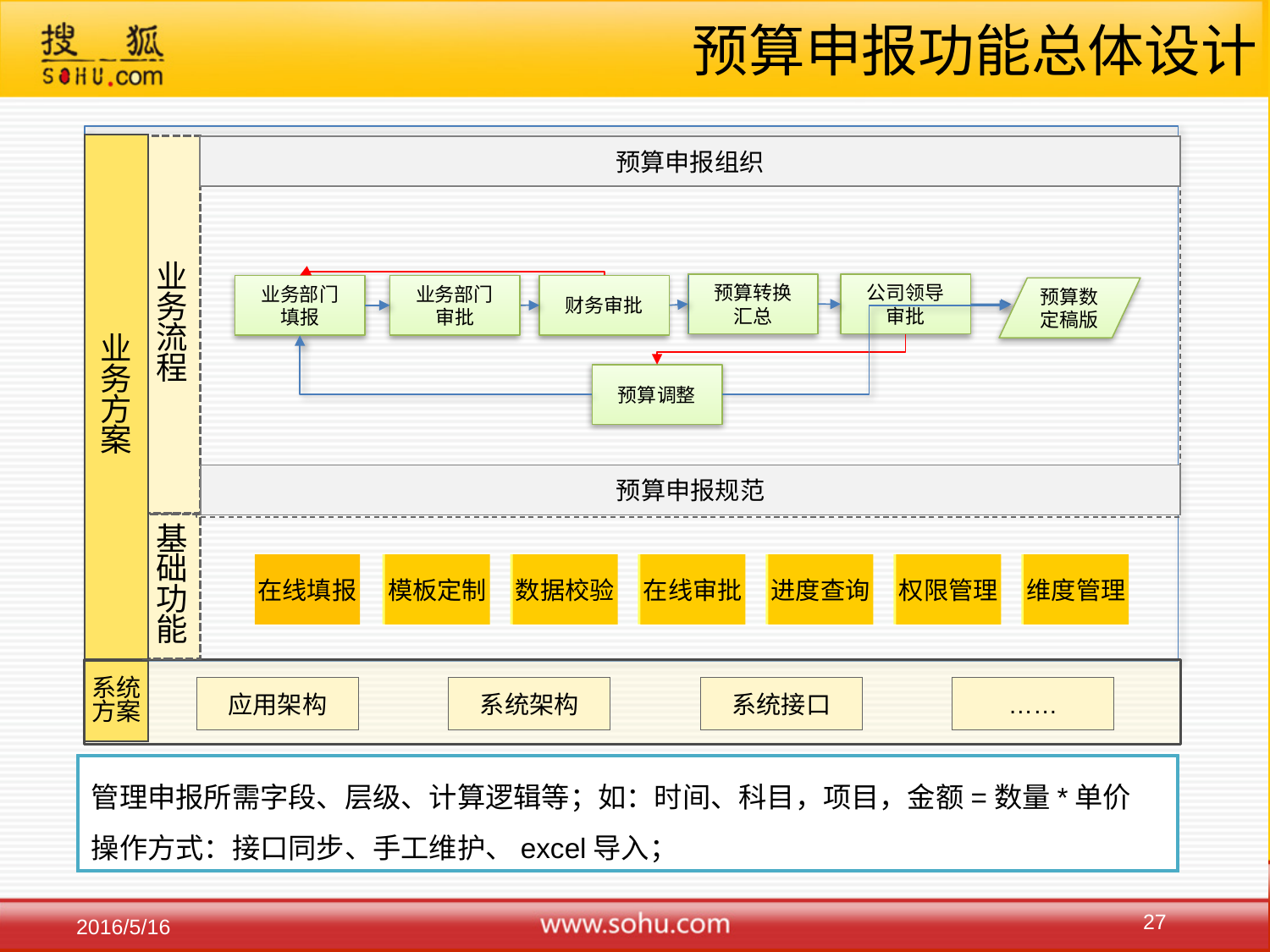

# 预算申报功能总体设计

业务
方案
业务流程
预算申报组织

预算转换
汇总
公司领导
审批
财务审批
业务部门
填报
业务部门
审批
预算数
定稿版
预算调整
预算申报规范
基础功能
在线填报
模板定制
数据校验
在线审批
进度查询
权限管理
维度管理
在线填报
模板定制
数据校验
在线审批
进度查询
权限管理
维度管理

系统方案
应用架构
系统架构
系统接口
……
27
各业务部门在系统中进行业务预算数据的申报、汇总，摆脱线下Excel的传递、手工汇总等操作，支持excel模板导入或在线excel提交功能
根据各预算业务申报的实际情况，分析汇总，在系统中定义申报模板所需的字段；
系统自动将根据申报内容选择所需字段，与管控要求的必填字段汇总，生成申报模板
系统支持年份等维值校验，并对不符数据进行警示；
设置校验规则进行对比，并对不符数据警示；
集成ERP工作流进行在线审批
支持申报过程中完成进度可视化查询，及时掌握填报进度；
支持查看模板的审批链及当前所在节点。
角色权限：通过角色，区别用户所能使用的菜单和功能。
数据权限：通过对板块、项目等维度的权限管理，区分用户所能访问的数据范围。
管理申报所需字段、层级、计算逻辑等；如：时间、科目，项目，金额=数量*单价
操作方式：接口同步、手工维护、excel导入；
27